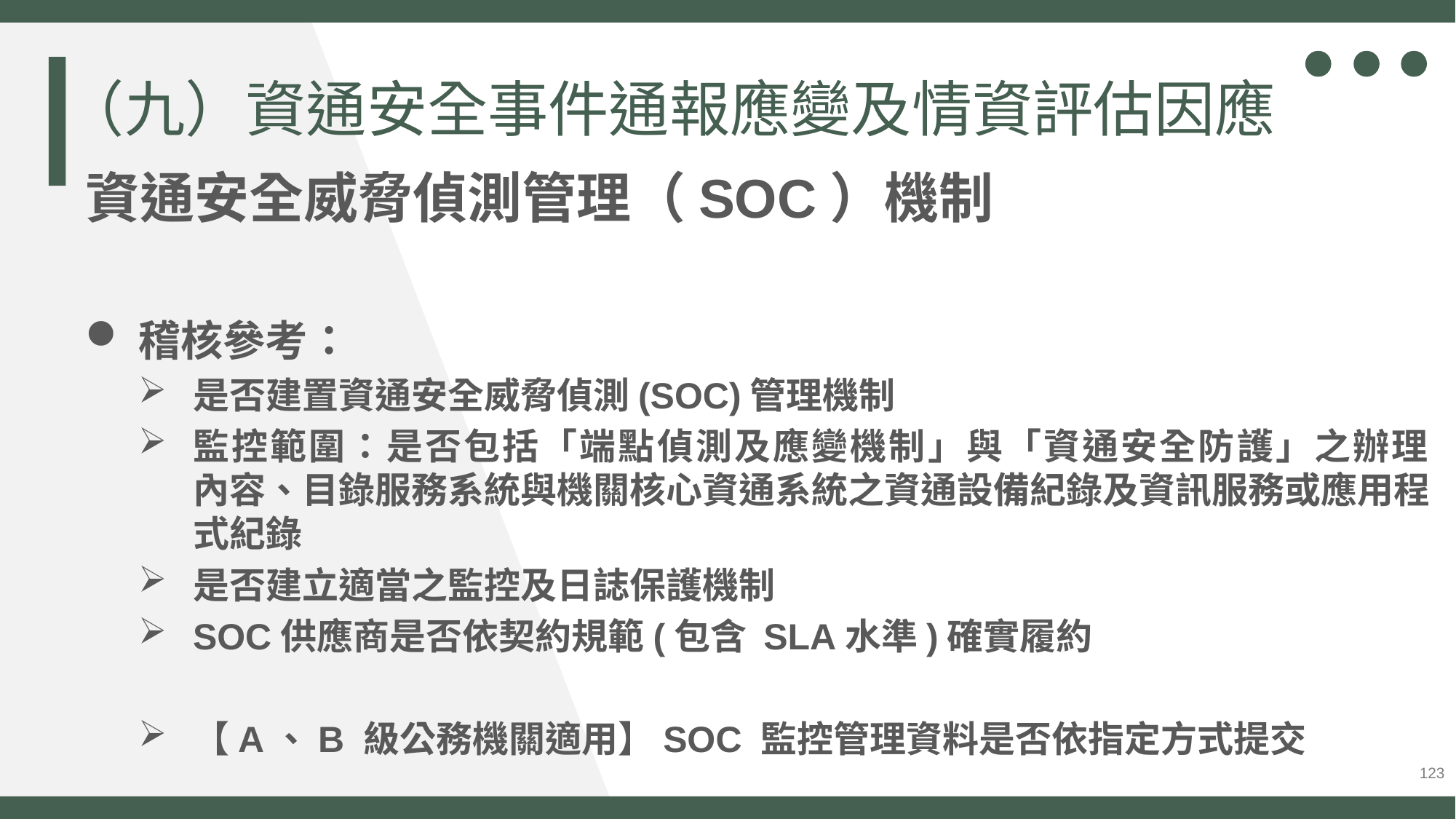

（九）資通安全事件通報應變及情資評估因應
資通安全威脅偵測管理（SOC）機制

稽核參考：
是否建置資通安全威脅偵測(SOC)管理機制
監控範圍：是否包括「端點偵測及應變機制」與「資通安全防護」之辦理
內容、目錄服務系統與機關核心資通系統之資通設備紀錄及資訊服務或應用程式紀錄
是否建立適當之監控及日誌保護機制
SOC供應商是否依契約規範(包含 SLA水準)確實履約

【A、B 級公務機關適用】SOC 監控管理資料是否依指定方式提交
123